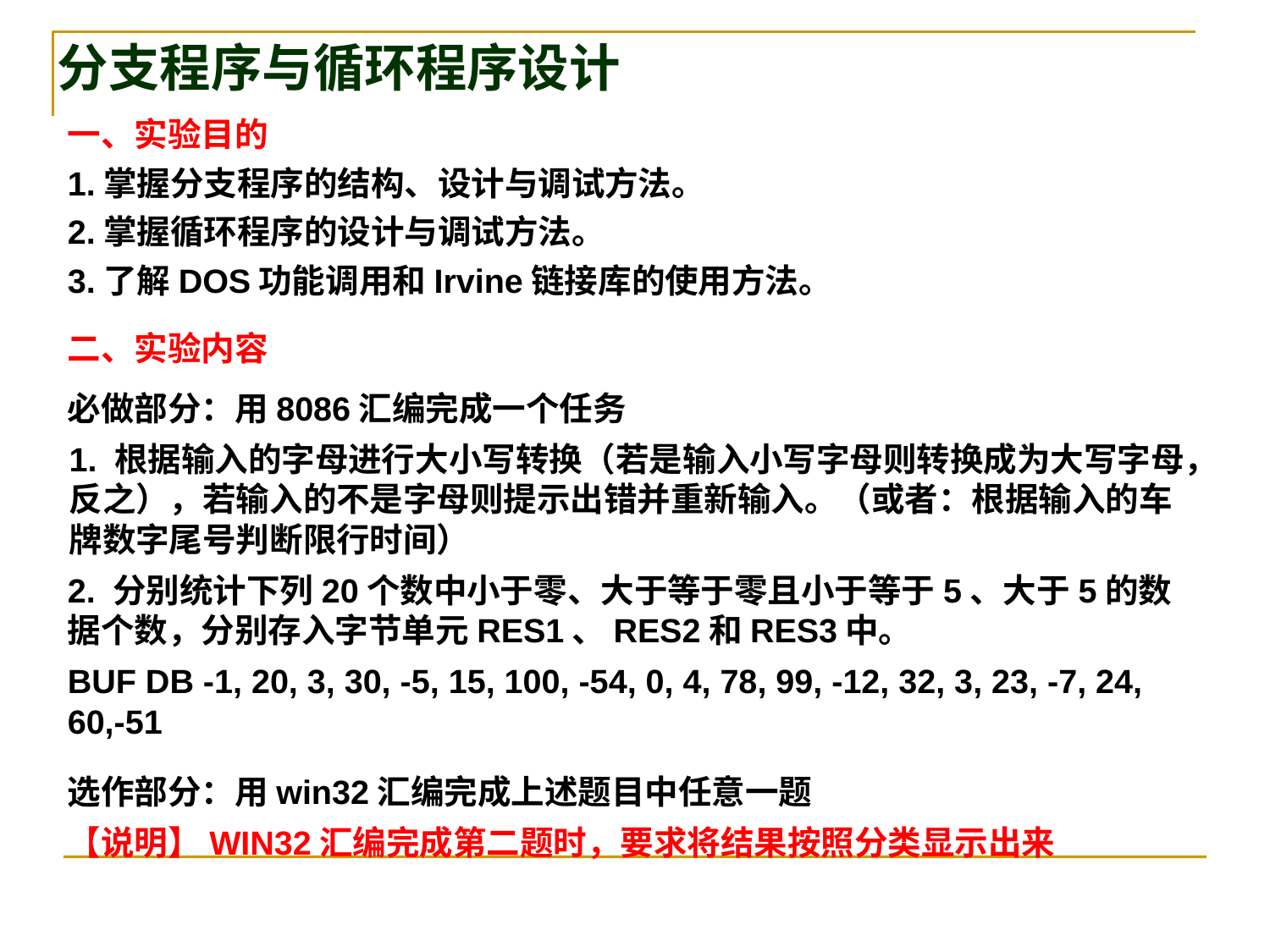

# 分支程序与循环程序设计
一、实验目的
1.掌握分支程序的结构、设计与调试方法。
2.掌握循环程序的设计与调试方法。
3.了解DOS功能调用和Irvine链接库的使用方法。
二、实验内容
必做部分：用8086汇编完成一个任务
1. 根据输入的字母进行大小写转换（若是输入小写字母则转换成为大写字母，反之），若输入的不是字母则提示出错并重新输入。（或者：根据输入的车牌数字尾号判断限行时间）
2. 分别统计下列20个数中小于零、大于等于零且小于等于5、大于5的数据个数，分别存入字节单元RES1、RES2和RES3中。
BUF DB -1, 20, 3, 30, -5, 15, 100, -54, 0, 4, 78, 99, -12, 32, 3, 23, -7, 24, 60,-51
选作部分：用win32汇编完成上述题目中任意一题
【说明】WIN32汇编完成第二题时，要求将结果按照分类显示出来